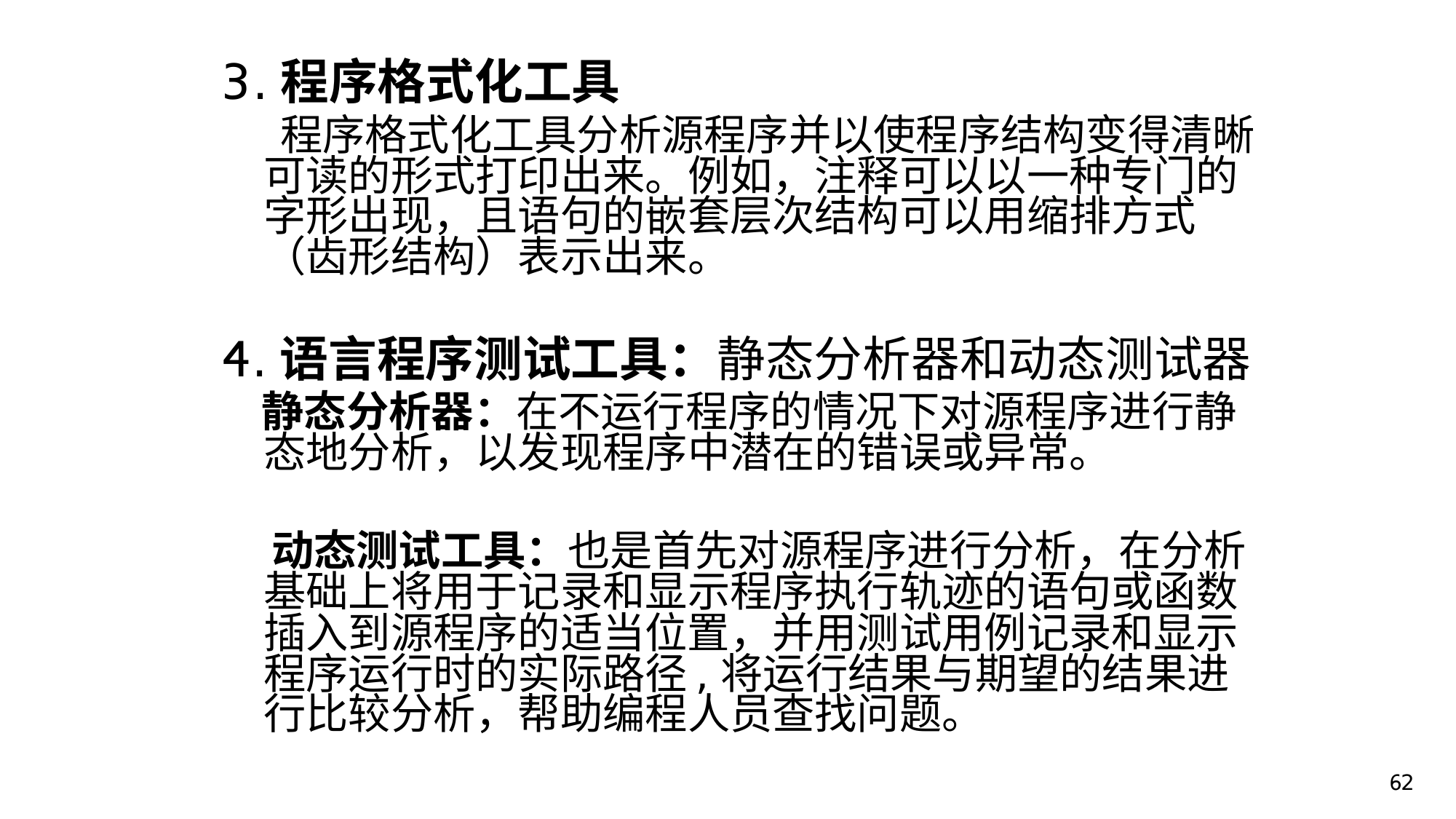

3.程序格式化工具
     程序格式化工具分析源程序并以使程序结构变得清晰可读的形式打印出来。例如，注释可以以一种专门的字形出现，且语句的嵌套层次结构可以用缩排方式（齿形结构）表示出来。

4.语言程序测试工具：静态分析器和动态测试器
   静态分析器：在不运行程序的情况下对源程序进行静态地分析，以发现程序中潜在的错误或异常。

    动态测试工具：也是首先对源程序进行分析，在分析基础上将用于记录和显示程序执行轨迹的语句或函数插入到源程序的适当位置，并用测试用例记录和显示程序运行时的实际路径,将运行结果与期望的结果进行比较分析，帮助编程人员查找问题。
62